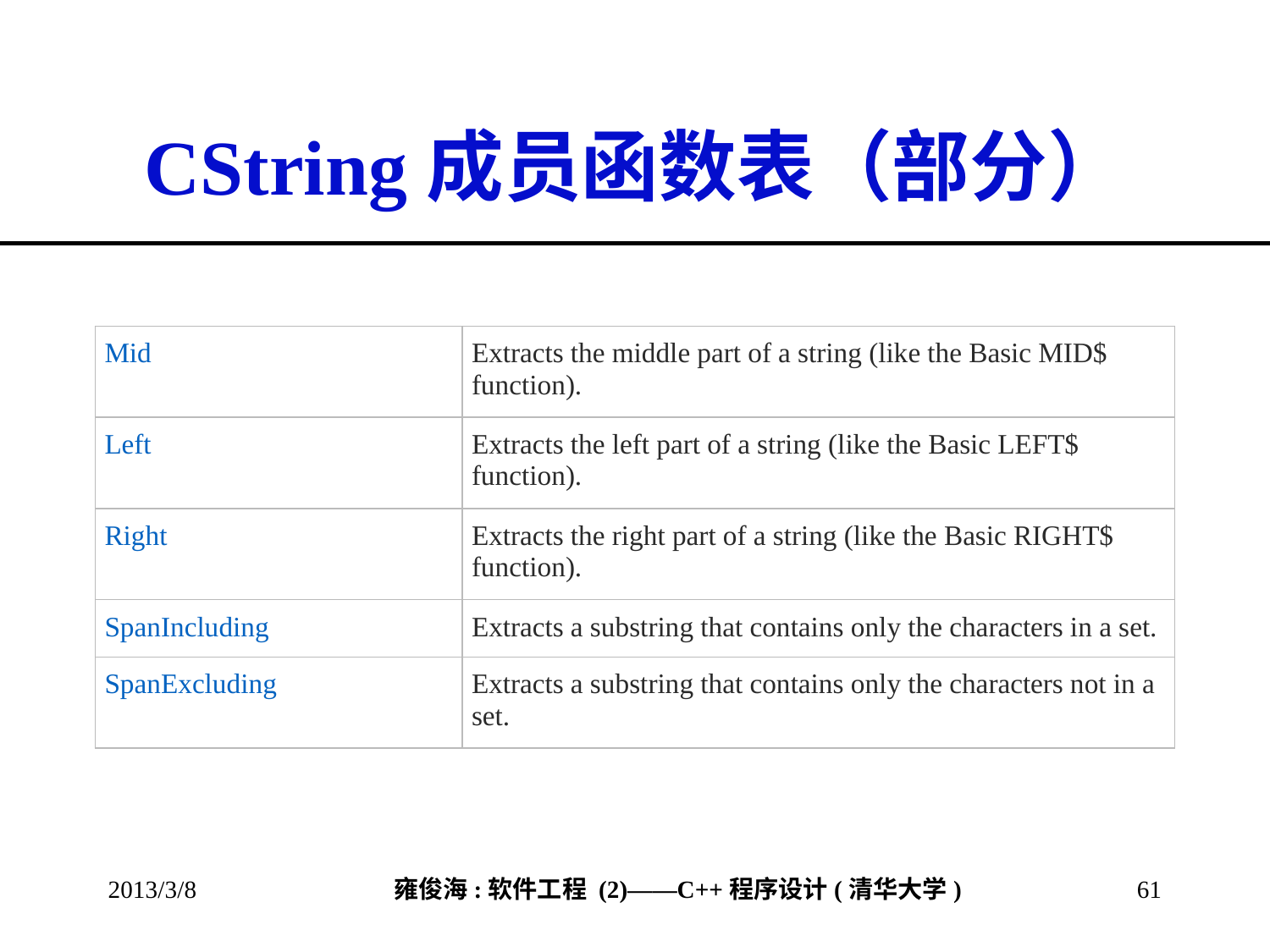

# CString成员函数表（部分）
| Mid | Extracts the middle part of a string (like the Basic MID$ function). |
| --- | --- |
| Left | Extracts the left part of a string (like the Basic LEFT$ function). |
| Right | Extracts the right part of a string (like the Basic RIGHT$ function). |
| SpanIncluding | Extracts a substring that contains only the characters in a set. |
| SpanExcluding | Extracts a substring that contains only the characters not in a set. |
2013/3/8
61